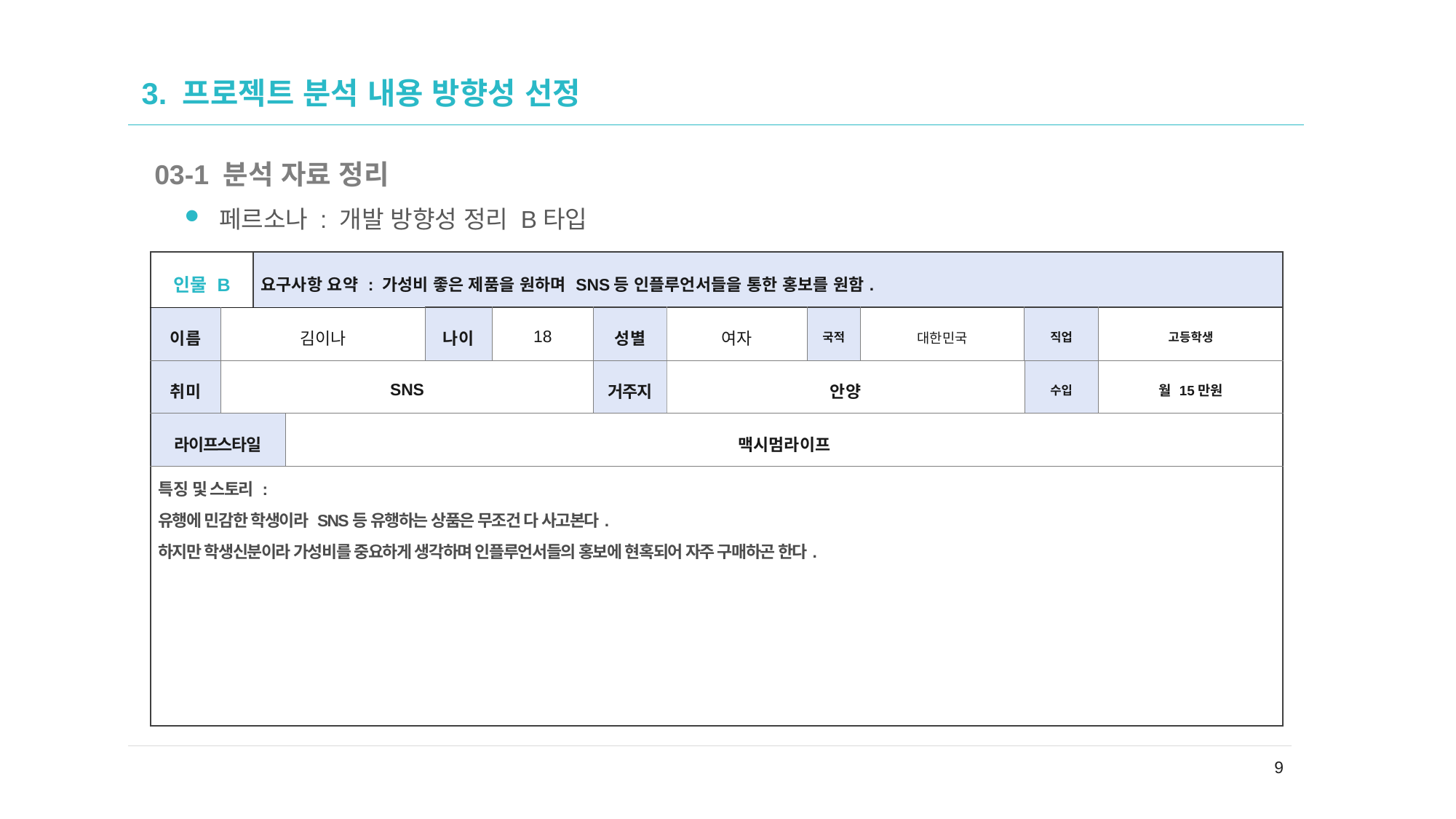

02
# 3. 프로젝트 분석 내용 방향성 선정
03-1 분석 자료 정리
페르소나 : 개발 방향성 정리 B타입
| 인물 B |  | 요구사항 요약 : 가성비 좋은 제품을 원하며 SNS등 인플루언서들을 통한 홍보를 원함. |  |  |  |  |  |  |  |  |  |
| --- | --- | --- | --- | --- | --- | --- | --- | --- | --- | --- | --- |
| 이름 | 김이나 |  |  | 나이 | 18 | 성별 | 여자 | 국적 | 대한민국 | 직업 | 고등학생 |
| 취미 | SNS |  |  |  |  | 거주지 | 안양 |  |  | 수입 | 월 15만원 |
| 라이프스타일 |  |  | 맥시멈라이프 |  |  |  |  |  |  |  |  |
| 특징 및 스토리 : 유행에 민감한 학생이라 SNS등 유행하는 상품은 무조건 다 사고본다. 하지만 학생신분이라 가성비를 중요하게 생각하며 인플루언서들의 홍보에 현혹되어 자주 구매하곤 한다. |  |  |  |  |  |  |  |  |  |  |  |
9